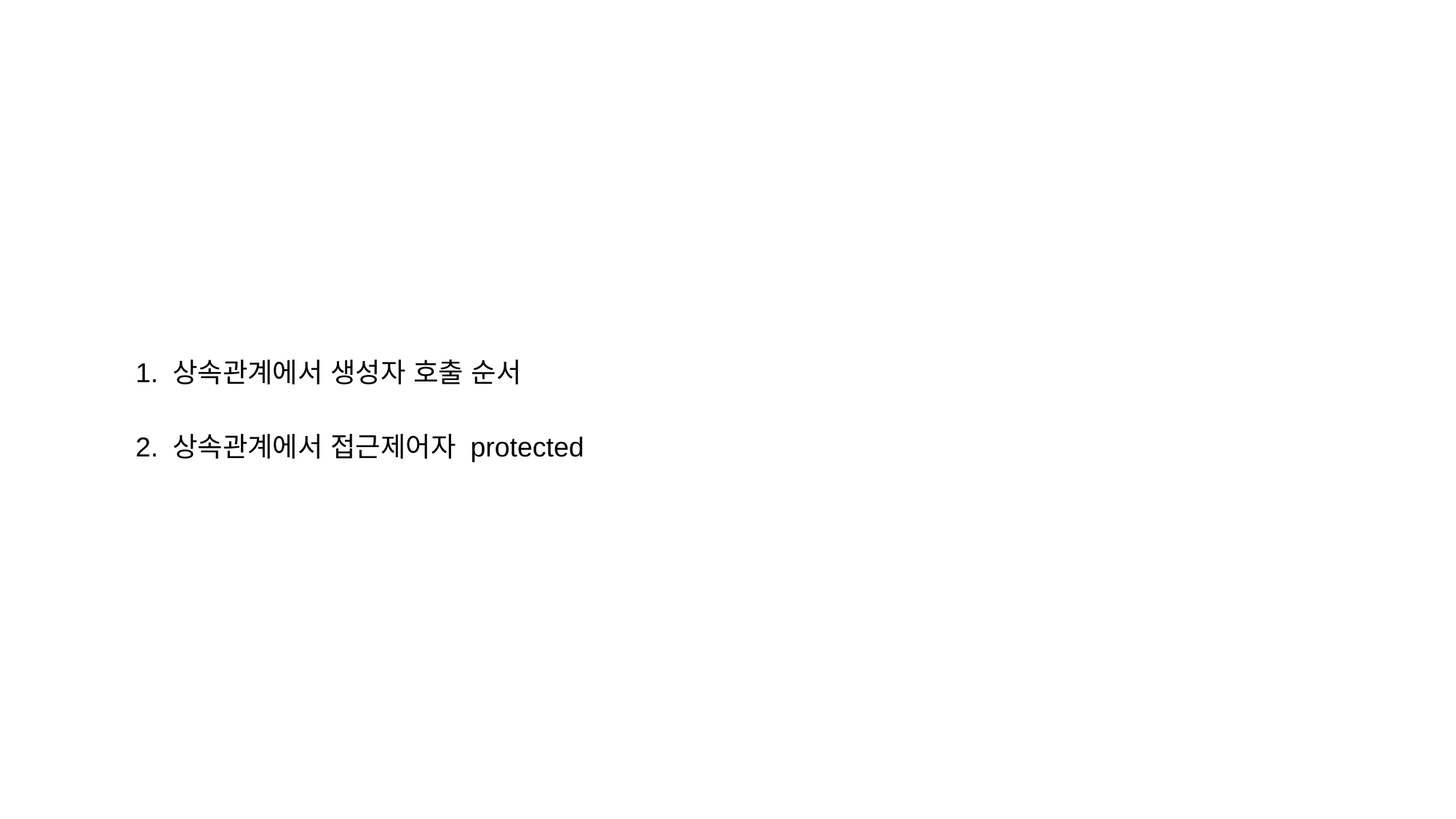

1. 상속관계에서 생성자 호출 순서
2. 상속관계에서 접근제어자 protected